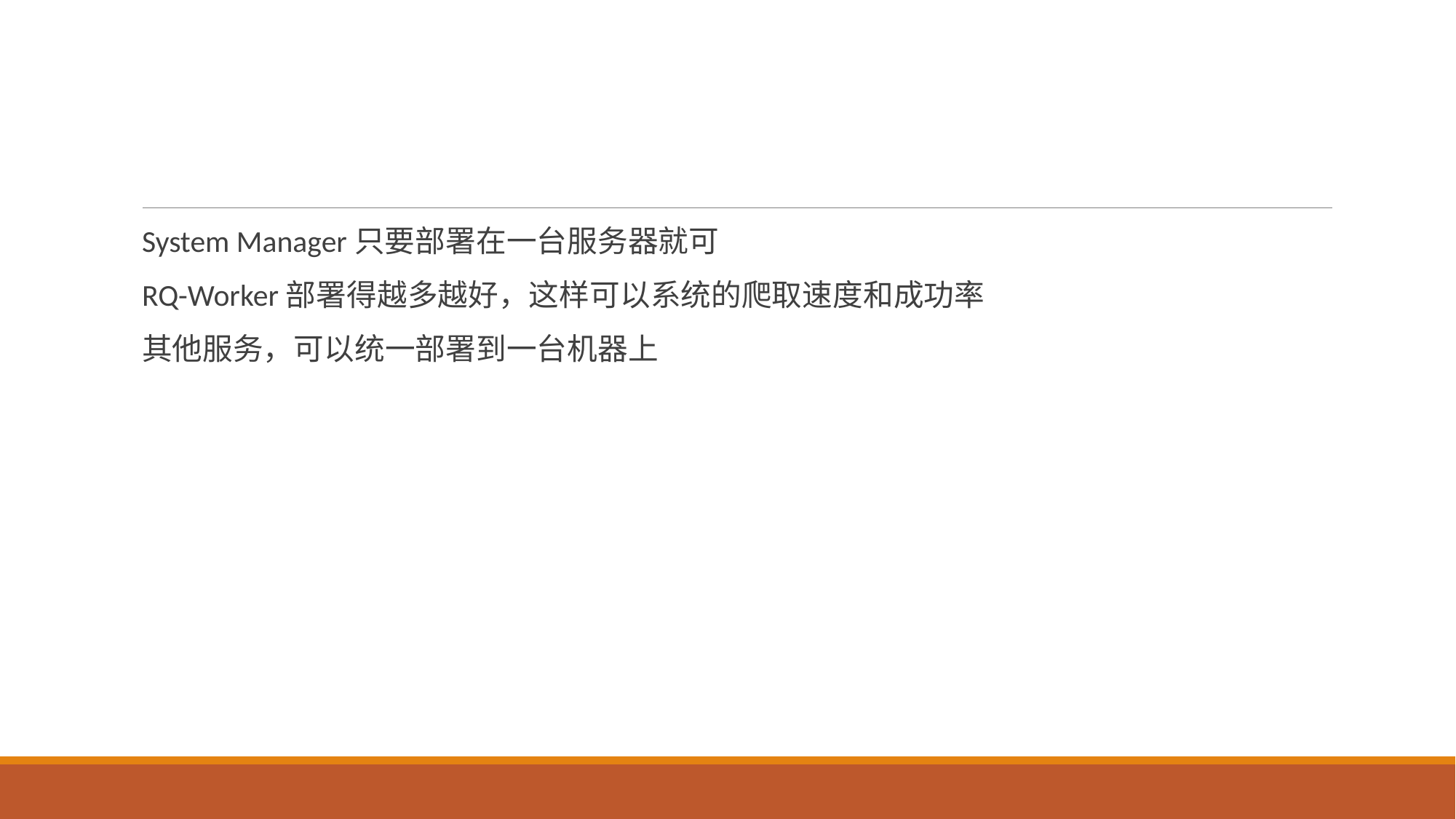

System Manager只要部署在一台服务器就可
RQ-Worker部署得越多越好，这样可以系统的爬取速度和成功率
其他服务，可以统一部署到一台机器上